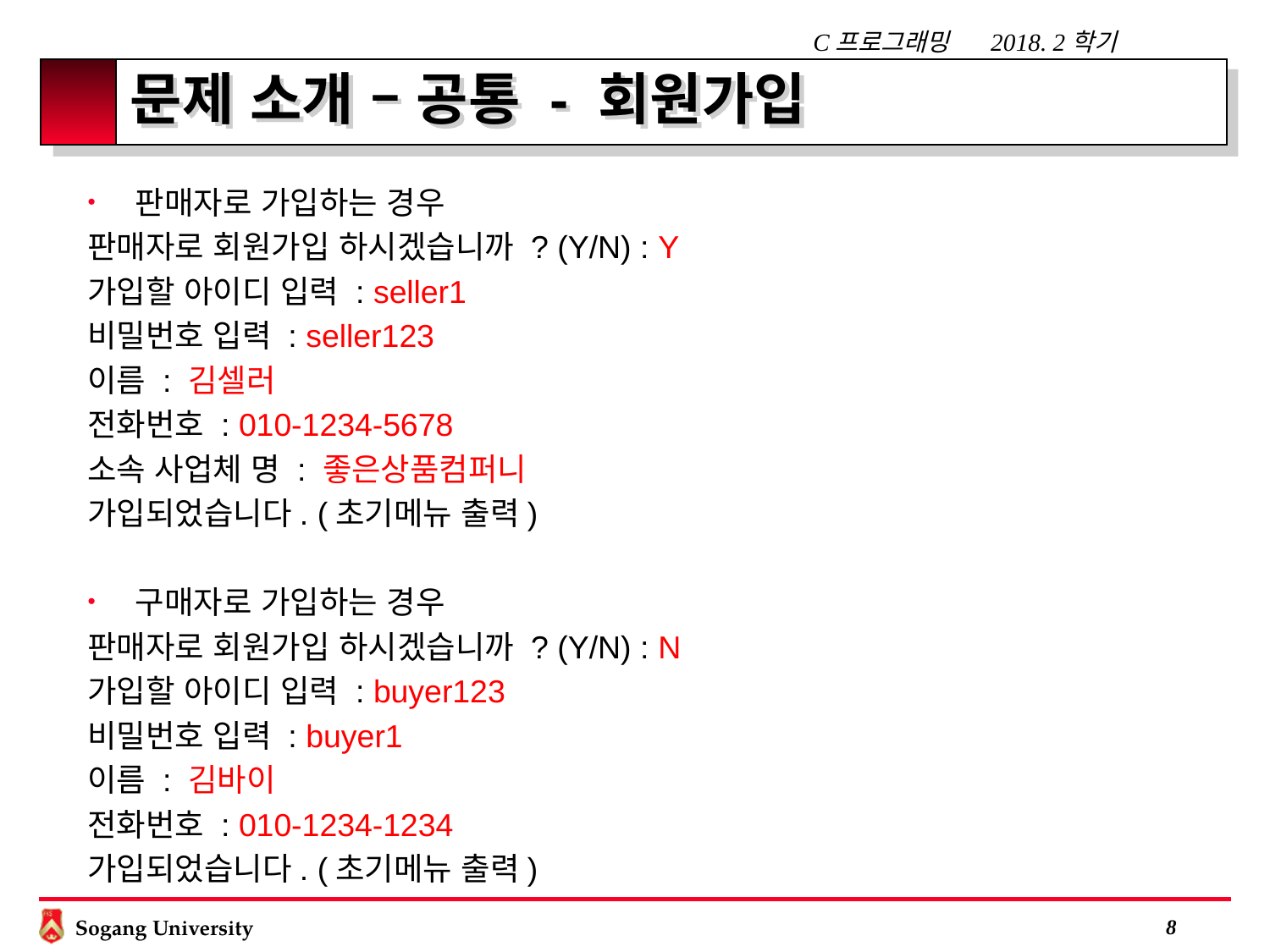

# 문제 소개 – 공통 - 회원가입
판매자로 가입하는 경우
판매자로 회원가입 하시겠습니까 ? (Y/N) : Y
가입할 아이디 입력 : seller1
비밀번호 입력 : seller123
이름 : 김셀러
전화번호 : 010-1234-5678
소속 사업체 명 : 좋은상품컴퍼니
가입되었습니다. (초기메뉴 출력)

구매자로 가입하는 경우
판매자로 회원가입 하시겠습니까 ? (Y/N) : N
가입할 아이디 입력 : buyer123
비밀번호 입력 : buyer1
이름 : 김바이
전화번호 : 010-1234-1234
가입되었습니다. (초기메뉴 출력)

 8